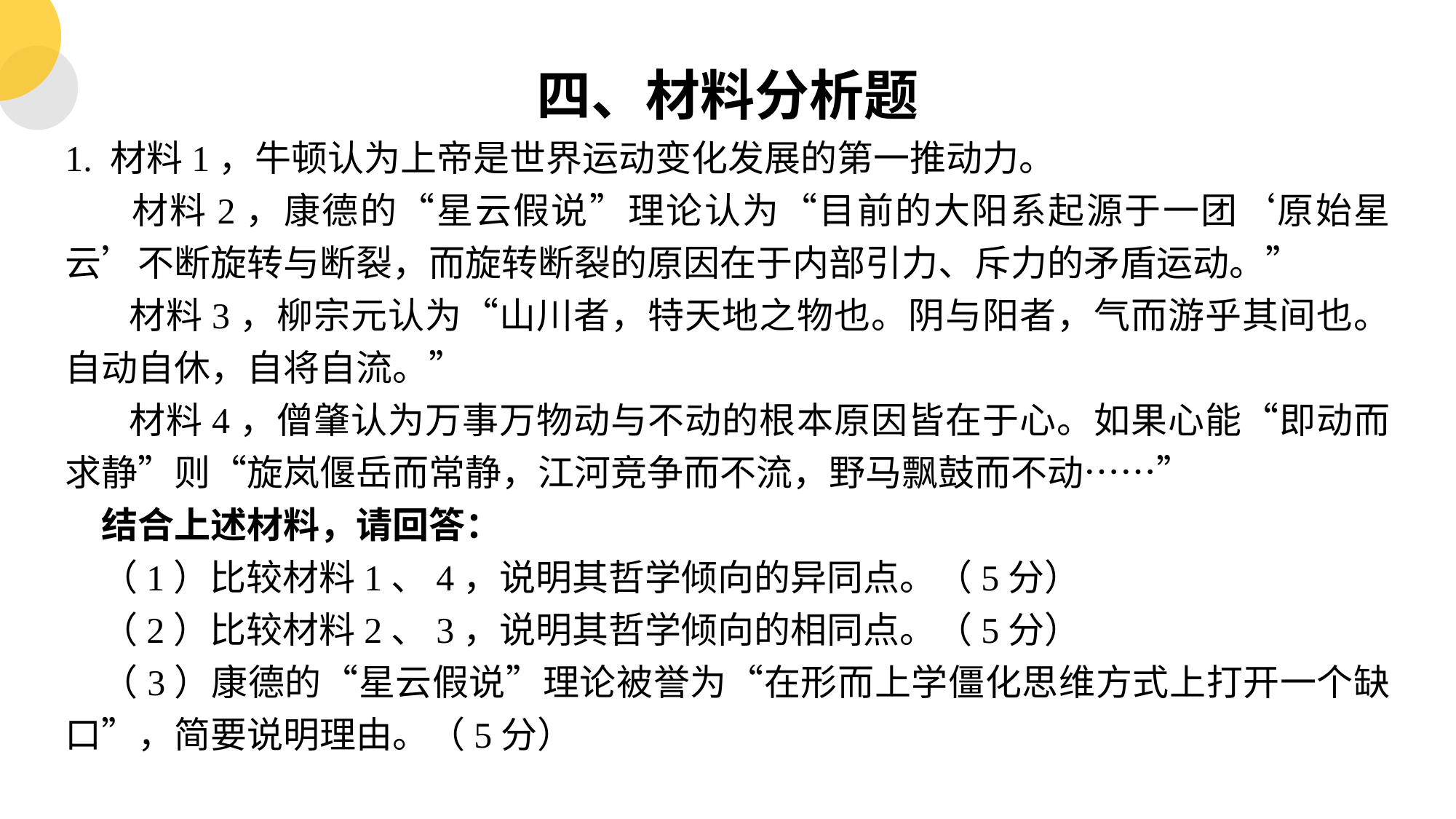

四、材料分析题
1. 材料1，牛顿认为上帝是世界运动变化发展的第一推动力。
  材料2，康德的“星云假说”理论认为“目前的大阳系起源于一团‘原始星云’不断旋转与断裂，而旋转断裂的原因在于内部引力、斥力的矛盾运动。”
  材料3，柳宗元认为“山川者，特天地之物也。阴与阳者，气而游乎其间也。自动自休，自将自流。”
  材料4，僧肇认为万事万物动与不动的根本原因皆在于心。如果心能“即动而求静”则“旋岚偃岳而常静，江河竞争而不流，野马飘鼓而不动……”
结合上述材料，请回答：
（1）比较材料1、4，说明其哲学倾向的异同点。（5分）
（2）比较材料2、3，说明其哲学倾向的相同点。（5分）
（3）康德的“星云假说”理论被誉为“在形而上学僵化思维方式上打开一个缺口”，简要说明理由。（5分）